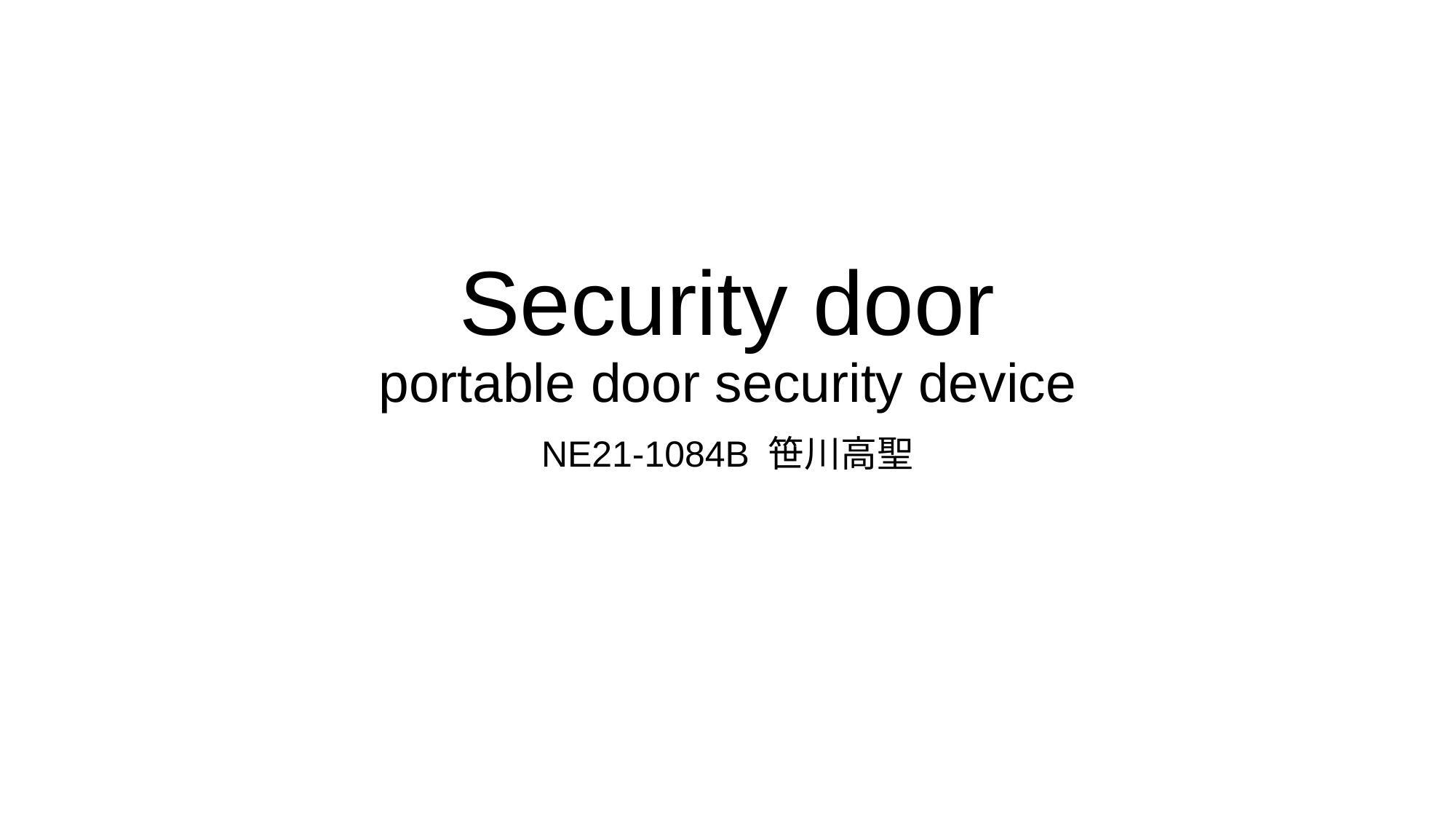

# Security door portable door security device
NE21-1084B 笹川高聖